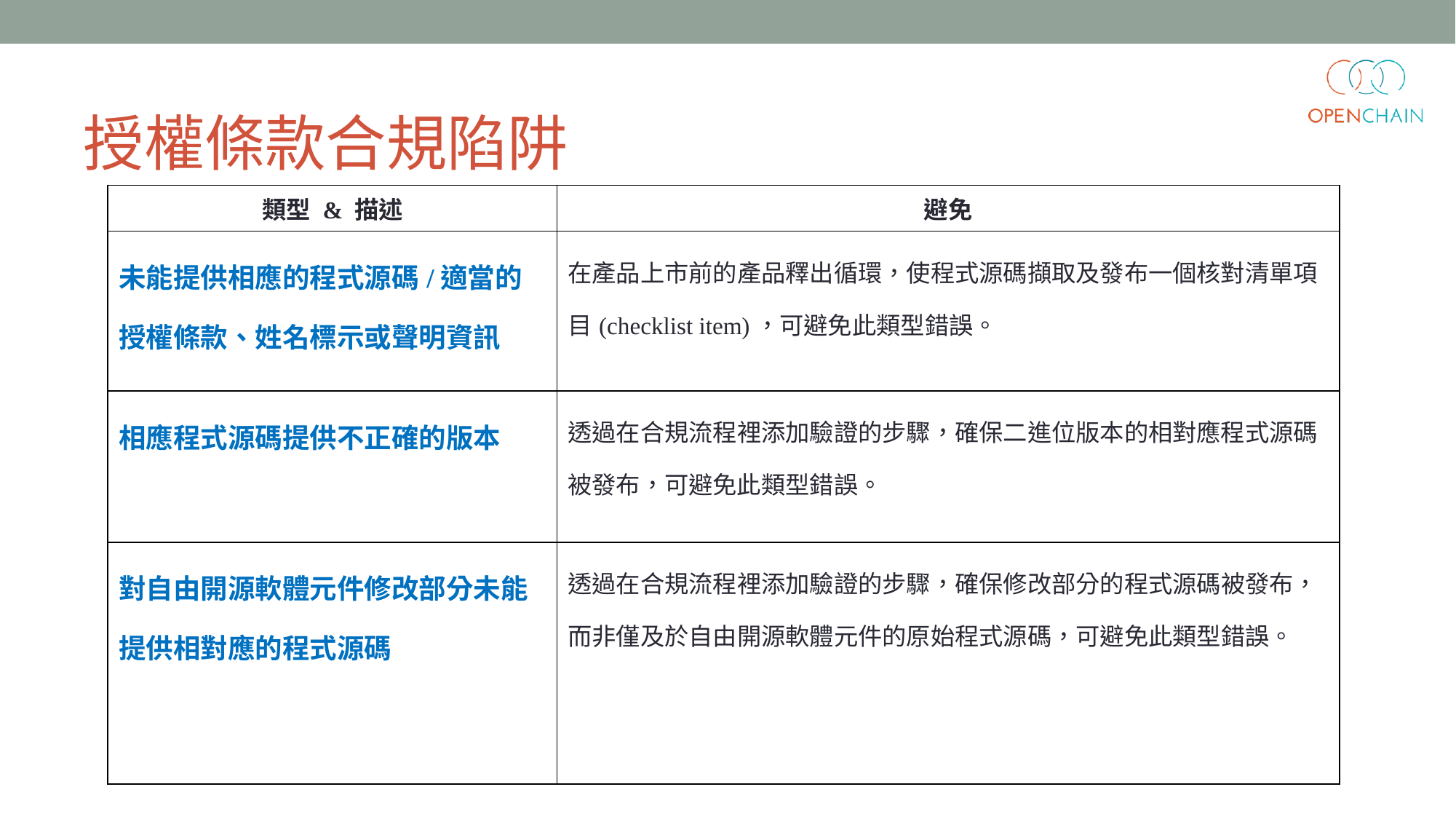

# 授權條款合規陷阱
| 類型 & 描述 | 避免 |
| --- | --- |
| 未能提供相應的程式源碼/適當的授權條款、姓名標示或聲明資訊 | 在產品上市前的產品釋出循環，使程式源碼擷取及發布一個核對清單項目(checklist item)，可避免此類型錯誤。 |
| 相應程式源碼提供不正確的版本 | 透過在合規流程裡添加驗證的步驟，確保二進位版本的相對應程式源碼被發布，可避免此類型錯誤。 |
| 對自由開源軟體元件修改部分未能提供相對應的程式源碼 | 透過在合規流程裡添加驗證的步驟，確保修改部分的程式源碼被發布，而非僅及於自由開源軟體元件的原始程式源碼，可避免此類型錯誤。 |